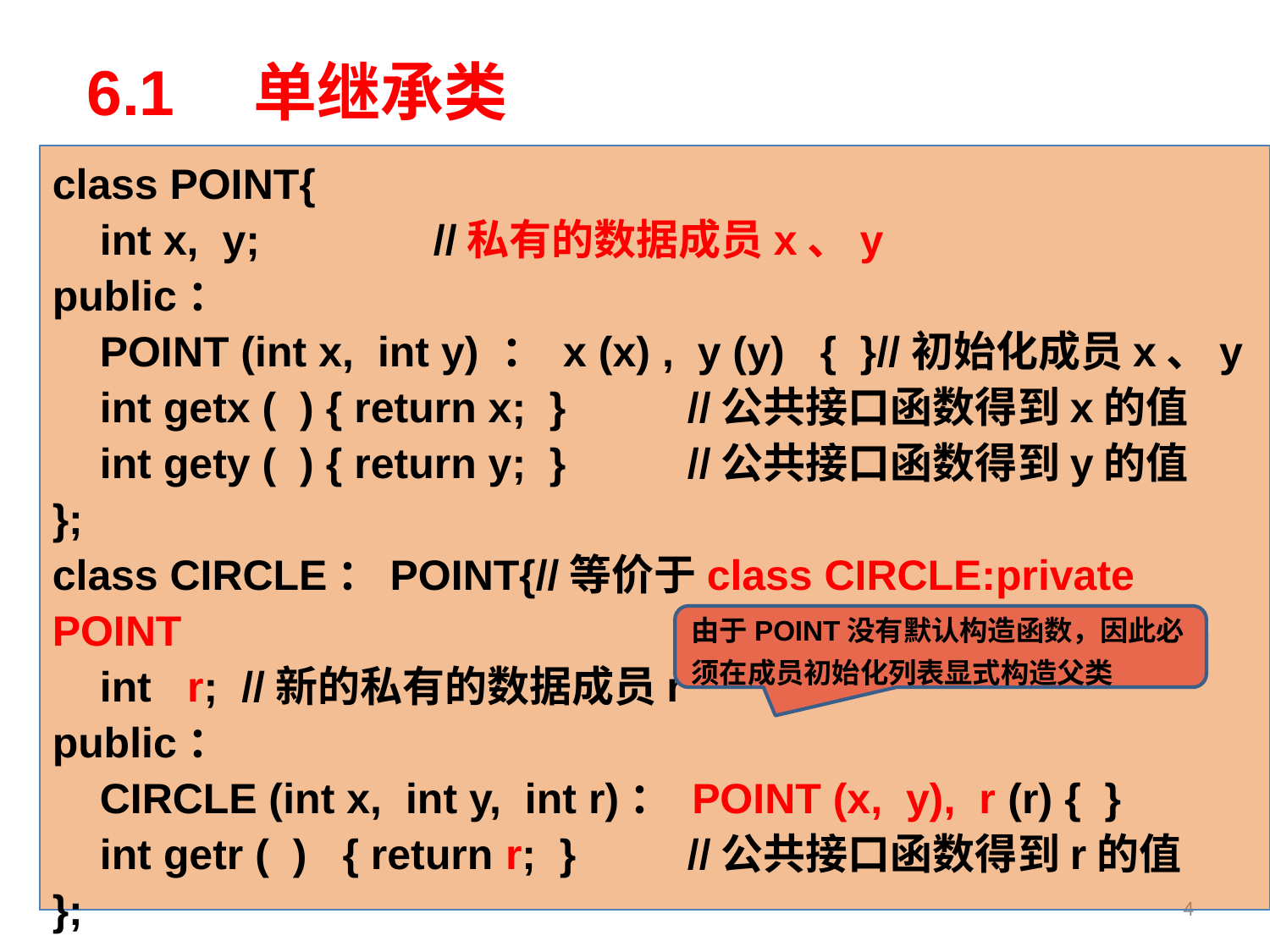

# 6.1　单继承类
class POINT{
    int x,  y;   		//私有的数据成员x、y
public：
    POINT (int x,  int y) ： x (x) ,  y (y)   {  }//初始化成员x、y
    int getx (  ) { return x;  }	//公共接口函数得到x的值
    int gety (  ) { return y;  }	//公共接口函数得到y的值
};
class CIRCLE：POINT{//等价于class CIRCLE:private POINT
    int   r;  //新的私有的数据成员r
public：
    CIRCLE (int x,  int y,  int r)： POINT (x,  y),  r (r) {  }
    int getr (  )   { return r;  } 	//公共接口函数得到r的值
};

由于POINT没有默认构造函数，因此必须在成员初始化列表显式构造父类
4